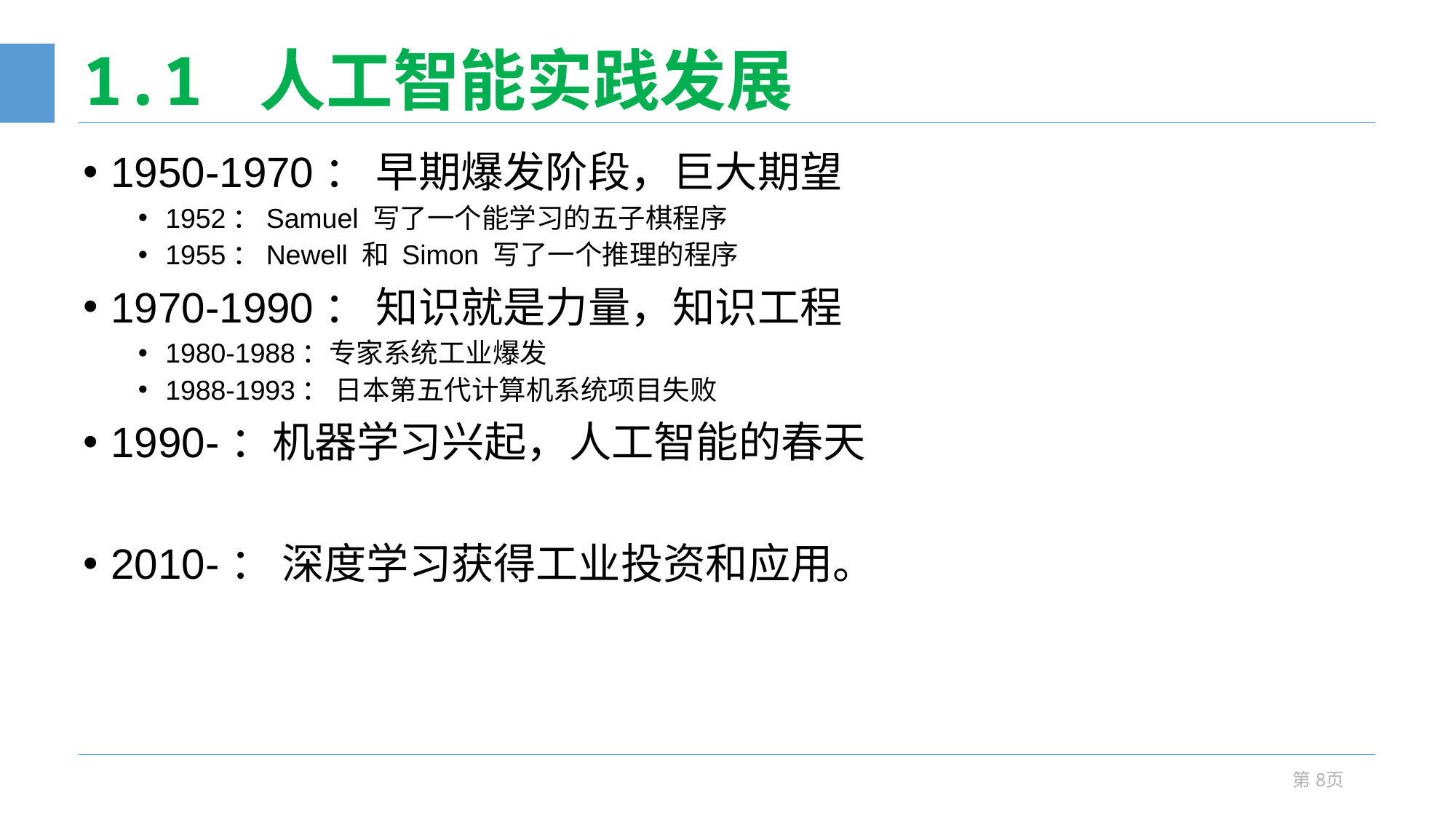

# 1.1 人工智能实践发展
1950-1970： 早期爆发阶段，巨大期望
1952：Samuel 写了一个能学习的五子棋程序
1955：Newell 和 Simon 写了一个推理的程序
1970-1990： 知识就是力量，知识工程
1980-1988：专家系统工业爆发
1988-1993： 日本第五代计算机系统项目失败
1990-：机器学习兴起，人工智能的春天

2010-： 深度学习获得工业投资和应用。
第8页